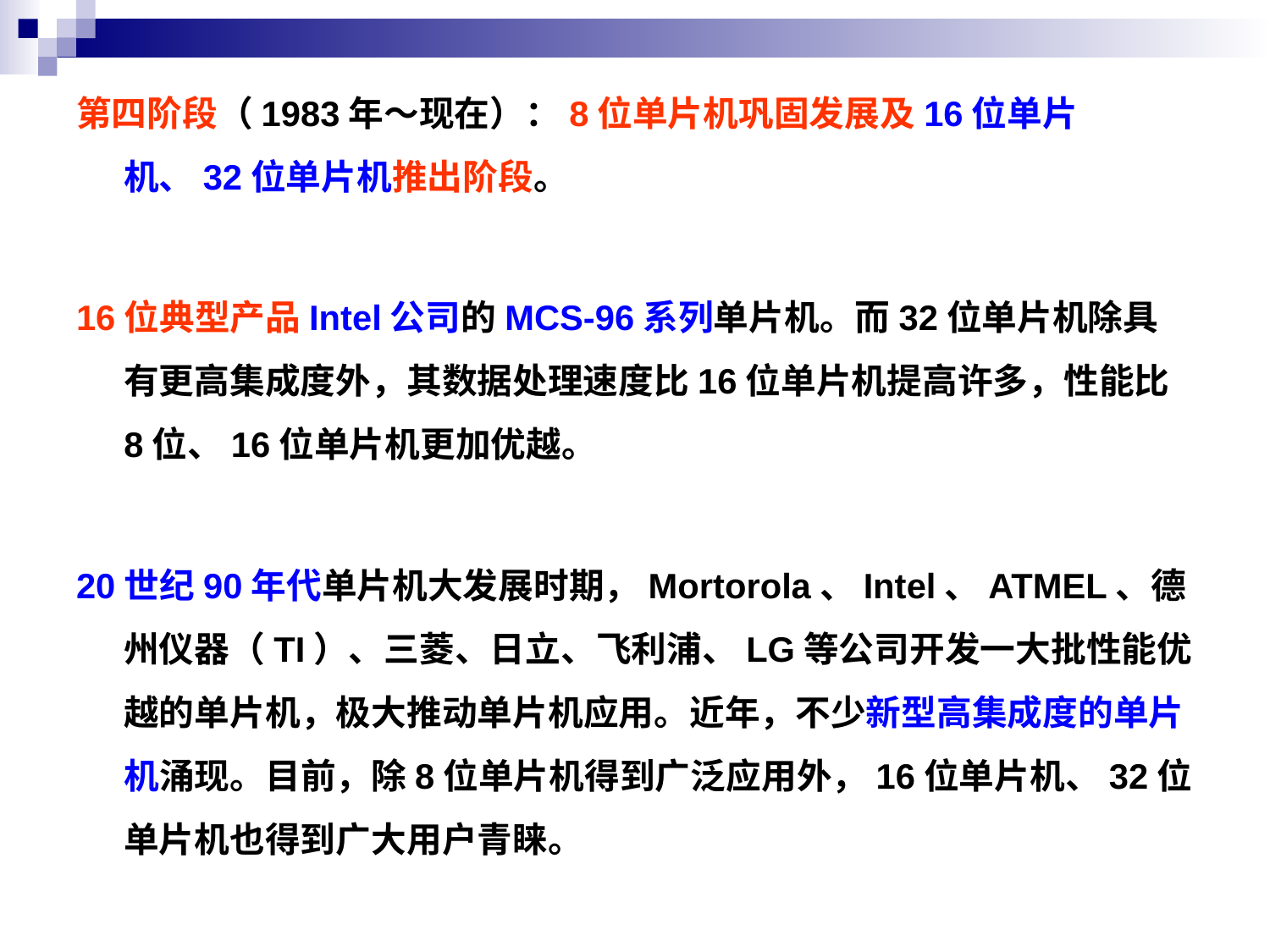

# 第四阶段（1983年～现在）：8位单片机巩固发展及16位单片机、32位单片机推出阶段。

16位典型产品Intel公司的MCS-96系列单片机。而32位单片机除具有更高集成度外，其数据处理速度比16位单片机提高许多，性能比8位、16位单片机更加优越。

20世纪90年代单片机大发展时期，Mortorola、Intel、ATMEL、德州仪器（TI）、三菱、日立、飞利浦、LG等公司开发一大批性能优越的单片机，极大推动单片机应用。近年，不少新型高集成度的单片机涌现。目前，除8位单片机得到广泛应用外，16位单片机、32位单片机也得到广大用户青睐。
9